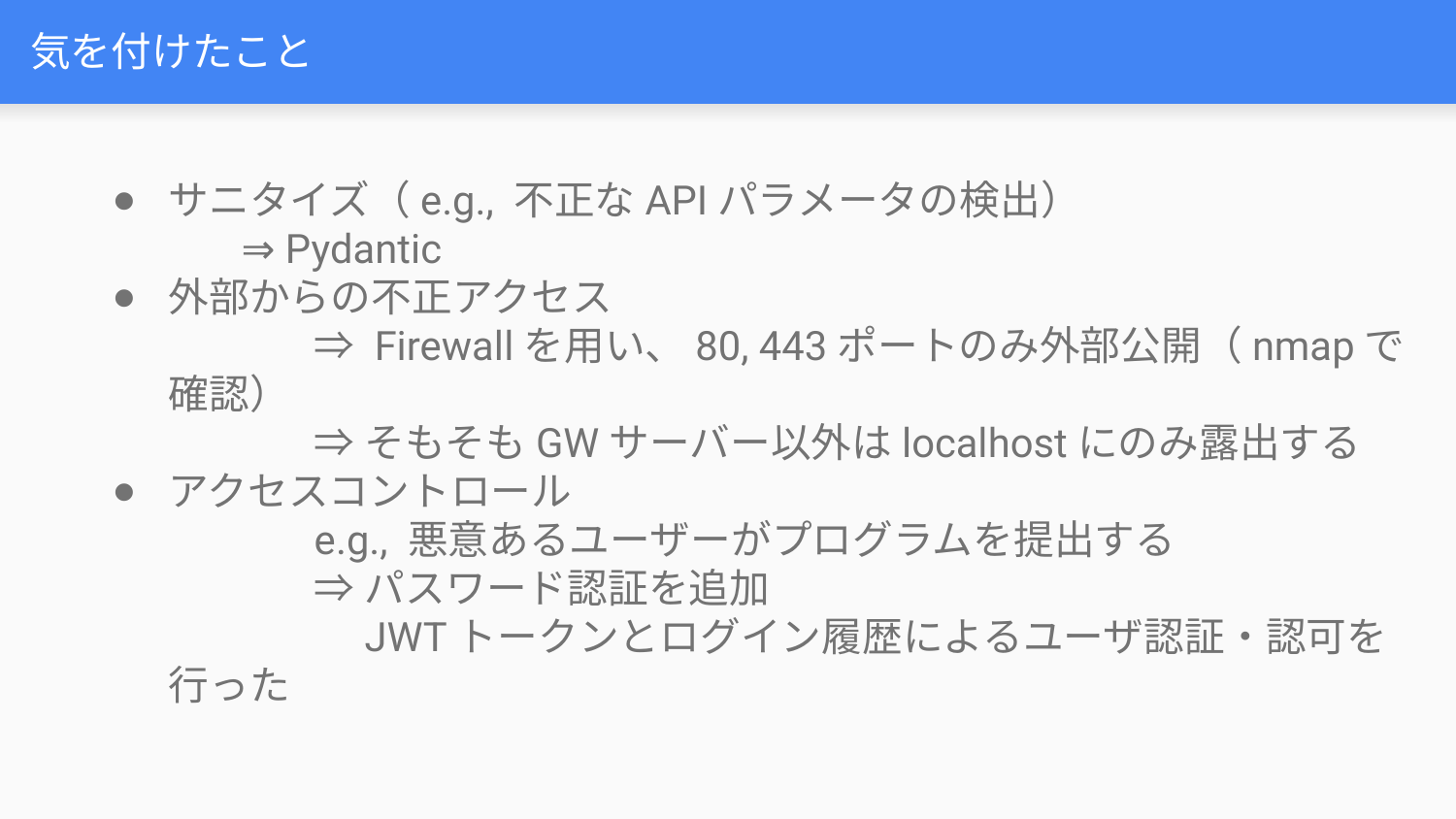

# 気を付けたこと

サニタイズ（e.g., 不正なAPIパラメータの検出）
⇒ Pydantic
外部からの不正アクセス
	⇒ Firewallを用い、80, 443ポートのみ外部公開（nmapで確認）
	⇒ そもそもGWサーバー以外はlocalhostにのみ露出する
アクセスコントロール
	e.g., 悪意あるユーザーがプログラムを提出する
	⇒ パスワード認証を追加
	　JWTトークンとログイン履歴によるユーザ認証・認可を行った